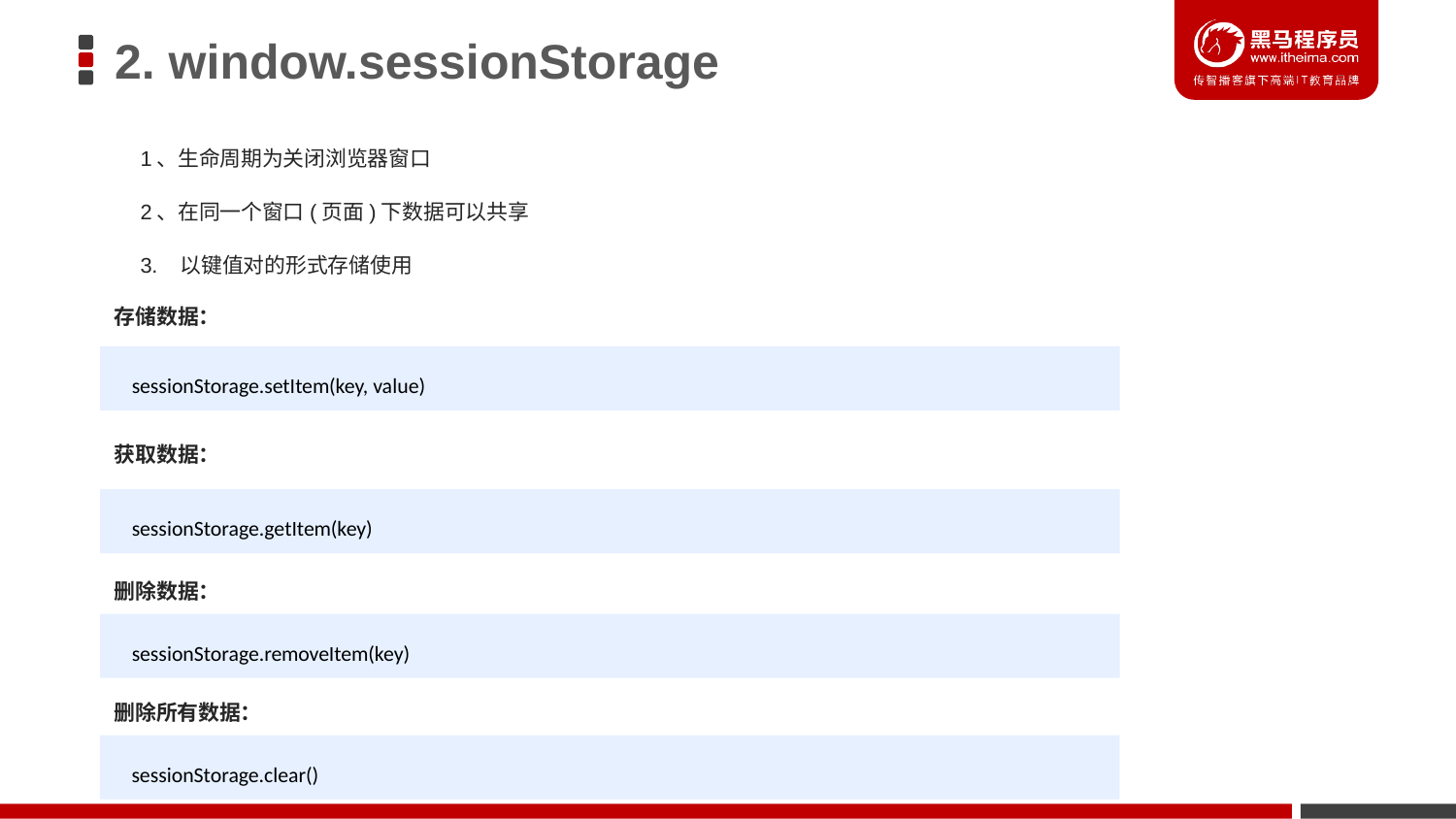

# 2. window.sessionStorage
1、生命周期为关闭浏览器窗口
2、在同一个窗口(页面)下数据可以共享
3.   以键值对的形式存储使用
存储数据：
sessionStorage.setItem(key, value)
获取数据：
sessionStorage.getItem(key)
删除数据：
sessionStorage.removeItem(key)
删除所有数据：
sessionStorage.clear()